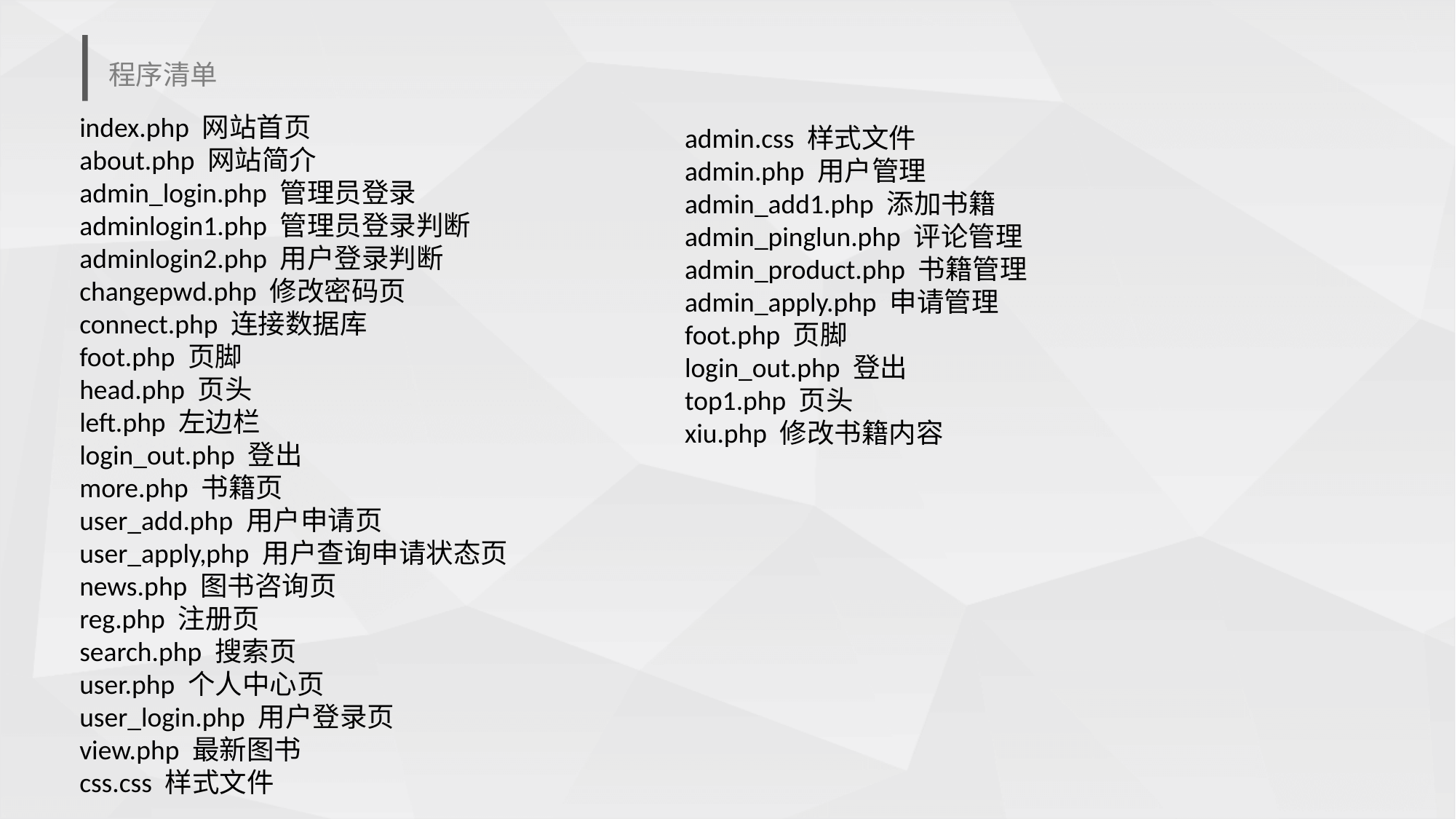

# 程序清单
index.php 网站首页
about.php 网站简介
admin_login.php 管理员登录
adminlogin1.php 管理员登录判断
adminlogin2.php 用户登录判断
changepwd.php 修改密码页
connect.php 连接数据库
foot.php 页脚
head.php 页头
left.php 左边栏
login_out.php 登出
more.php 书籍页
user_add.php 用户申请页
user_apply,php 用户查询申请状态页
news.php 图书咨询页
reg.php 注册页
search.php 搜索页
user.php 个人中心页
user_login.php 用户登录页
view.php 最新图书
css.css 样式文件

admin.css 样式文件
admin.php 用户管理
admin_add1.php 添加书籍
admin_pinglun.php 评论管理
admin_product.php 书籍管理
admin_apply.php 申请管理
foot.php 页脚
login_out.php 登出
top1.php 页头
xiu.php 修改书籍内容